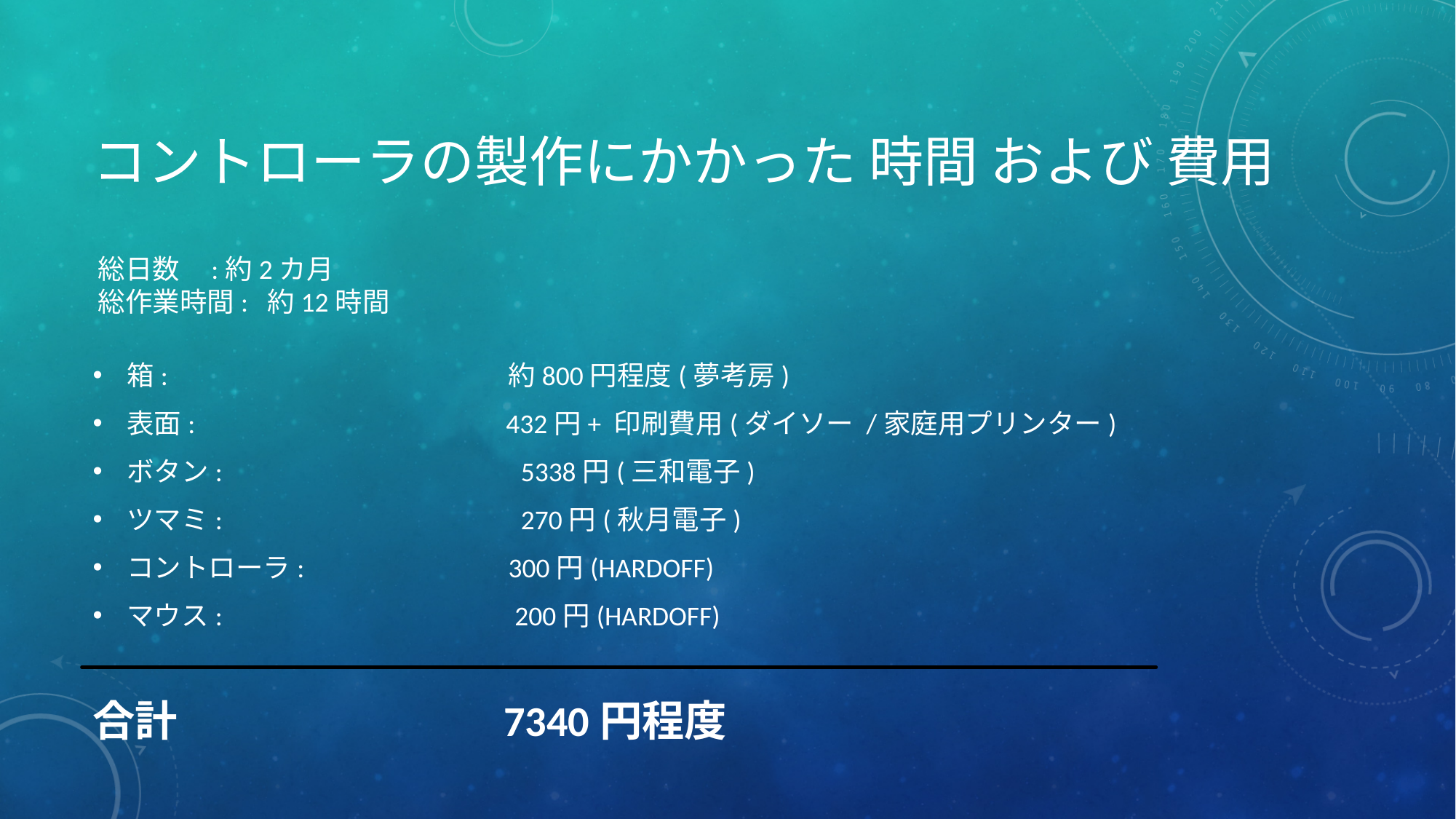

# コントローラの製作にかかった 時間 および 費用
総日数    :約2カ月
総作業時間:  約12時間
箱: 　　　　　　　　　　　　約800円程度(夢考房)
表面:  　　　　　　　　　　  432円+ 印刷費用(ダイソー /家庭用プリンター)
ボタン:　　　　　　　　　　  5338円(三和電子)
ツマミ:　　　　　　　　　　  270円(秋月電子)
コントローラ:　　　　　　　300円(HARDOFF)
マウス:　　　　　　　　　　 200円(HARDOFF)

合計　　　　　　　  7340円程度